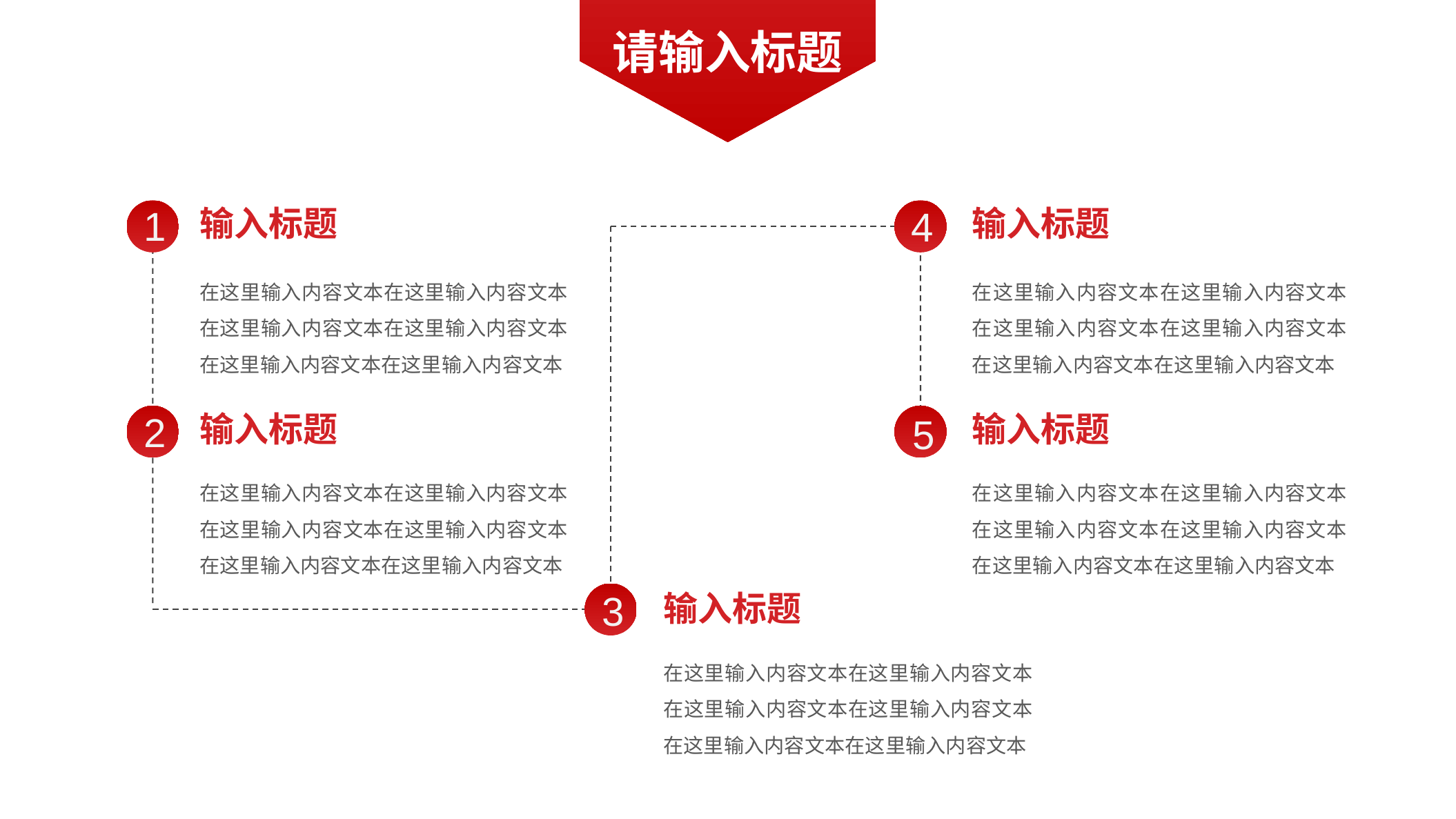

请输入标题

1

4
输入标题
输入标题
在这里输入内容文本在这里输入内容文本在这里输入内容文本在这里输入内容文本在这里输入内容文本在这里输入内容文本
在这里输入内容文本在这里输入内容文本在这里输入内容文本在这里输入内容文本在这里输入内容文本在这里输入内容文本

2

5
输入标题
输入标题
在这里输入内容文本在这里输入内容文本在这里输入内容文本在这里输入内容文本在这里输入内容文本在这里输入内容文本
在这里输入内容文本在这里输入内容文本在这里输入内容文本在这里输入内容文本在这里输入内容文本在这里输入内容文本

3
输入标题
在这里输入内容文本在这里输入内容文本在这里输入内容文本在这里输入内容文本在这里输入内容文本在这里输入内容文本